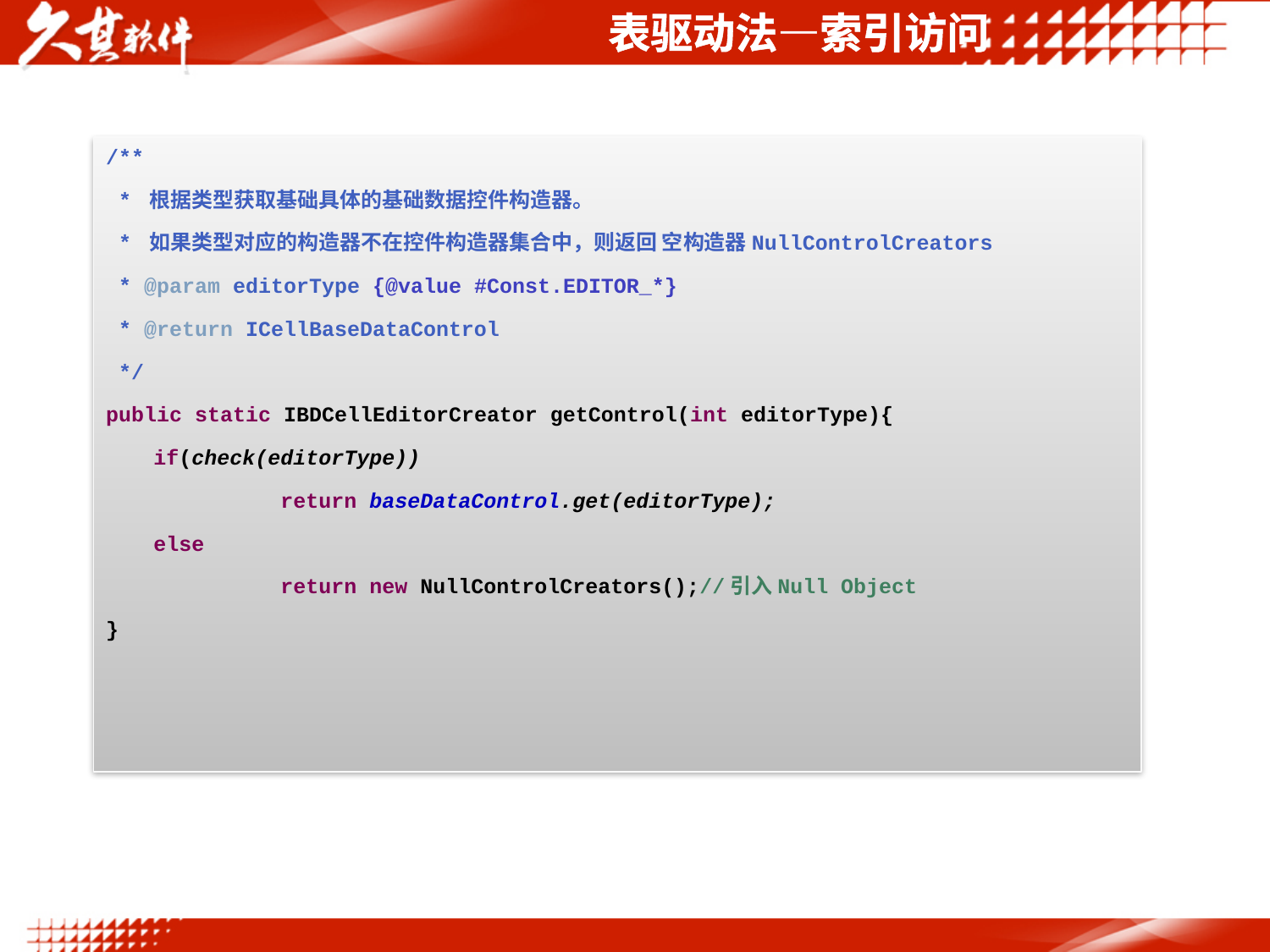

表驱动法—索引访问
/**
 * 根据类型获取基础具体的基础数据控件构造器。
 * 如果类型对应的构造器不在控件构造器集合中，则返回 空构造器NullControlCreators
 * @param editorType {@value #Const.EDITOR_*}
 * @return ICellBaseDataControl
 */
public static IBDCellEditorCreator getControl(int editorType){
	if(check(editorType))
		return baseDataControl.get(editorType);
	else
		return new NullControlCreators();//引入Null Object
}